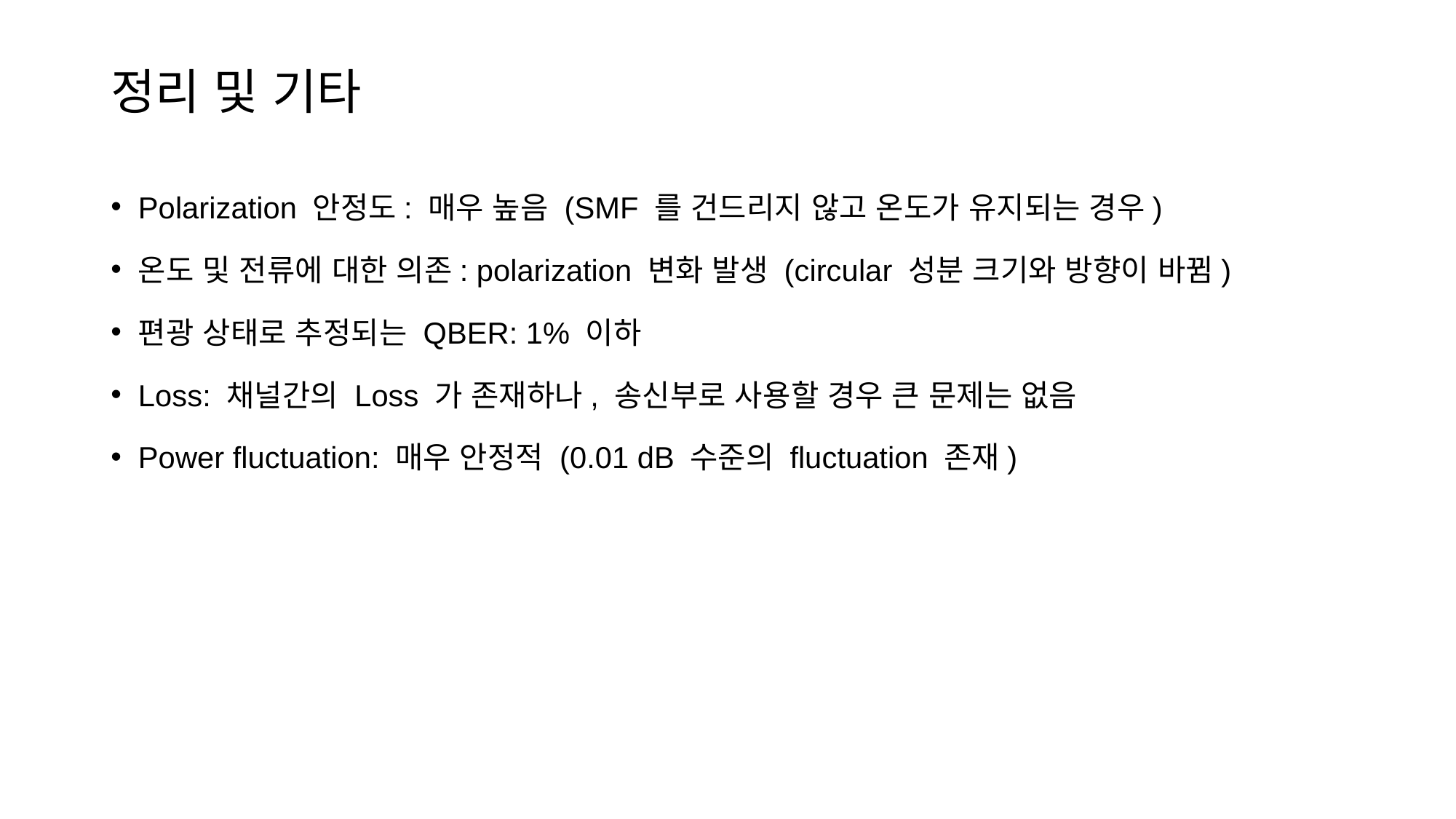

# 정리 및 기타
Polarization 안정도: 매우 높음 (SMF 를 건드리지 않고 온도가 유지되는 경우)
온도 및 전류에 대한 의존: polarization 변화 발생 (circular 성분 크기와 방향이 바뀜)
편광 상태로 추정되는 QBER: 1% 이하
Loss: 채널간의 Loss 가 존재하나, 송신부로 사용할 경우 큰 문제는 없음
Power fluctuation: 매우 안정적 (0.01 dB 수준의 fluctuation 존재)